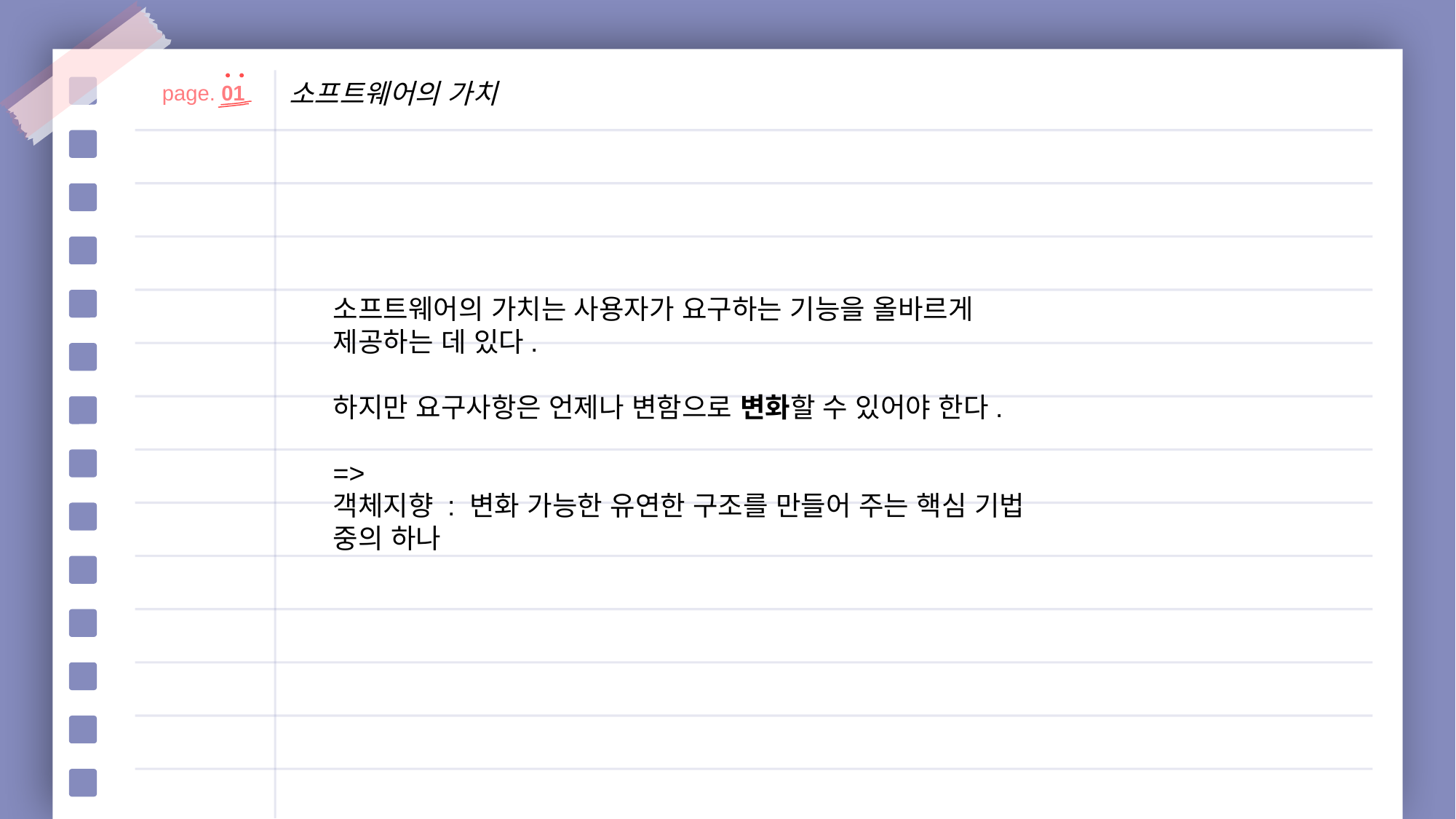

소프트웨어의 가치

page. 01
소프트웨어의 가치는 사용자가 요구하는 기능을 올바르게 제공하는 데 있다.

하지만 요구사항은 언제나 변함으로 변화할 수 있어야 한다.

=>
객체지향 : 변화 가능한 유연한 구조를 만들어 주는 핵심 기법 중의 하나